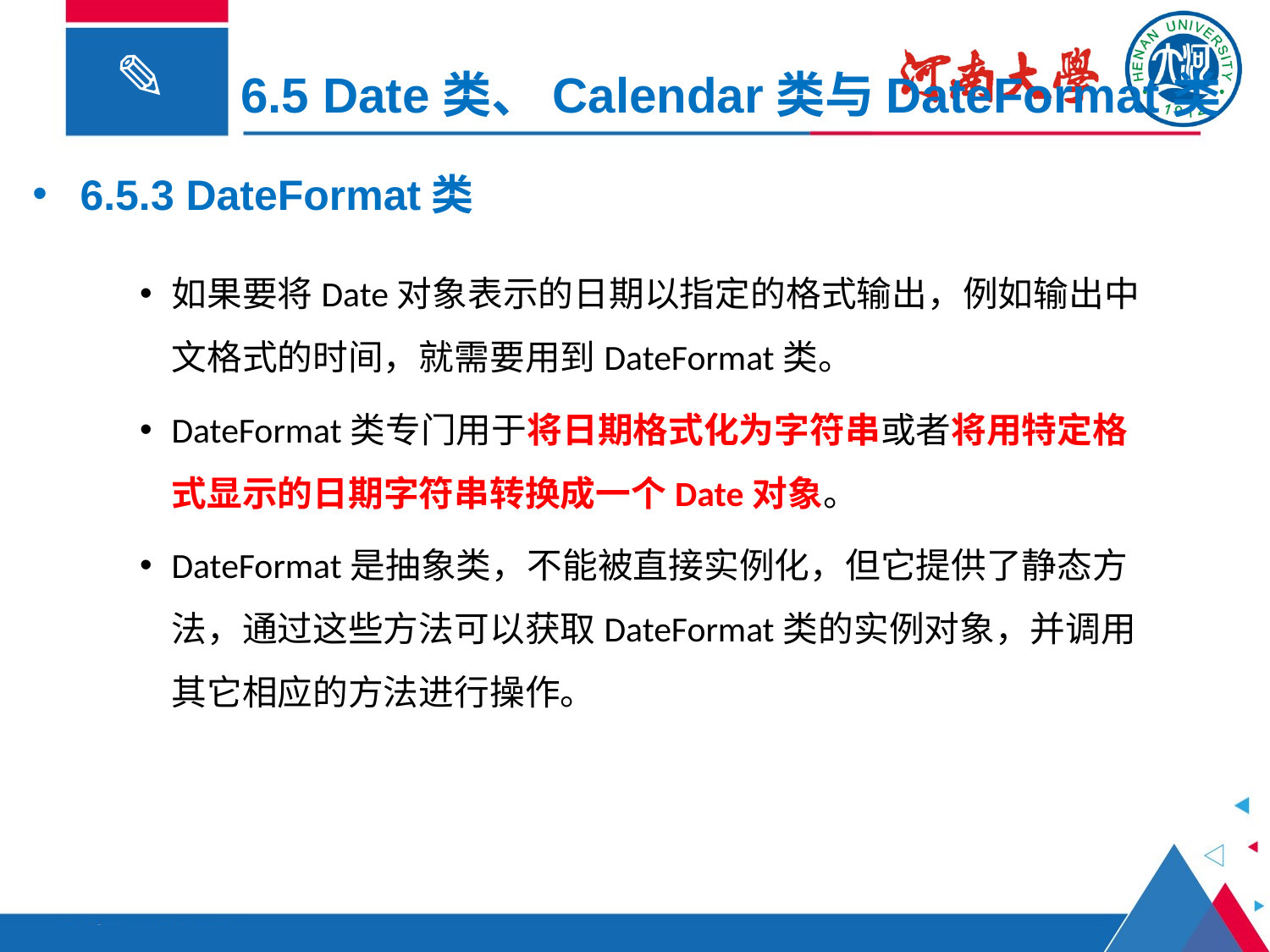

6.5 Date类、Calendar类与DateFormat类
6.5.3 DateFormat类
如果要将Date对象表示的日期以指定的格式输出，例如输出中文格式的时间，就需要用到DateFormat类。
DateFormat类专门用于将日期格式化为字符串或者将用特定格式显示的日期字符串转换成一个Date对象。
DateFormat是抽象类，不能被直接实例化，但它提供了静态方法，通过这些方法可以获取DateFormat类的实例对象，并调用其它相应的方法进行操作。